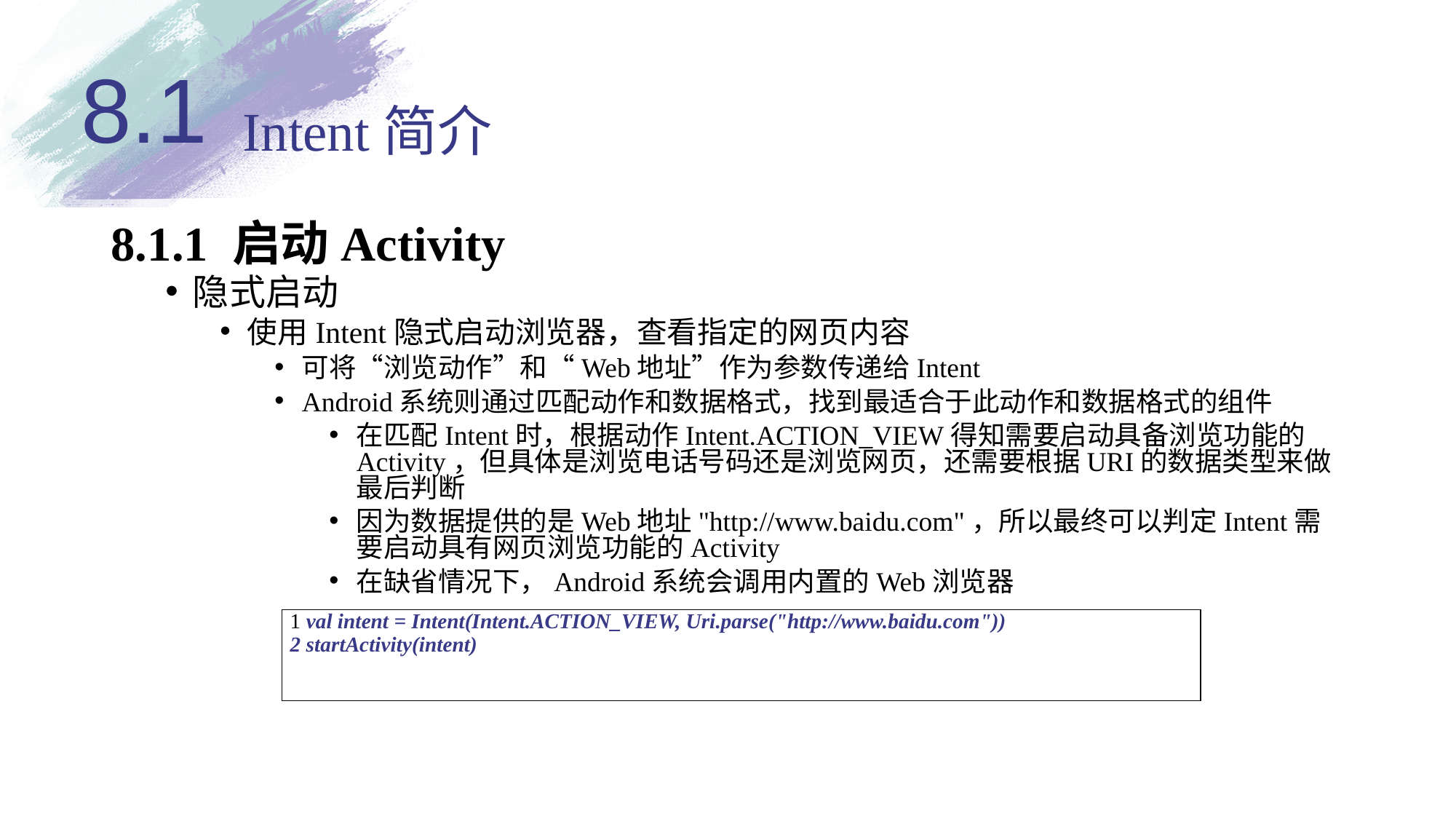

8.1
# Intent简介
8.1.1 启动Activity
隐式启动
使用Intent隐式启动浏览器，查看指定的网页内容
可将“浏览动作”和“Web地址”作为参数传递给Intent
Android系统则通过匹配动作和数据格式，找到最适合于此动作和数据格式的组件
在匹配Intent时，根据动作Intent.ACTION_VIEW得知需要启动具备浏览功能的Activity，但具体是浏览电话号码还是浏览网页，还需要根据URI的数据类型来做最后判断
因为数据提供的是Web地址"http://www.baidu.com"，所以最终可以判定Intent需要启动具有网页浏览功能的Activity
在缺省情况下，Android系统会调用内置的Web浏览器
| 1 val intent = Intent(Intent.ACTION\_VIEW, Uri.parse("http://www.baidu.com")) 2 startActivity(intent) |
| --- |